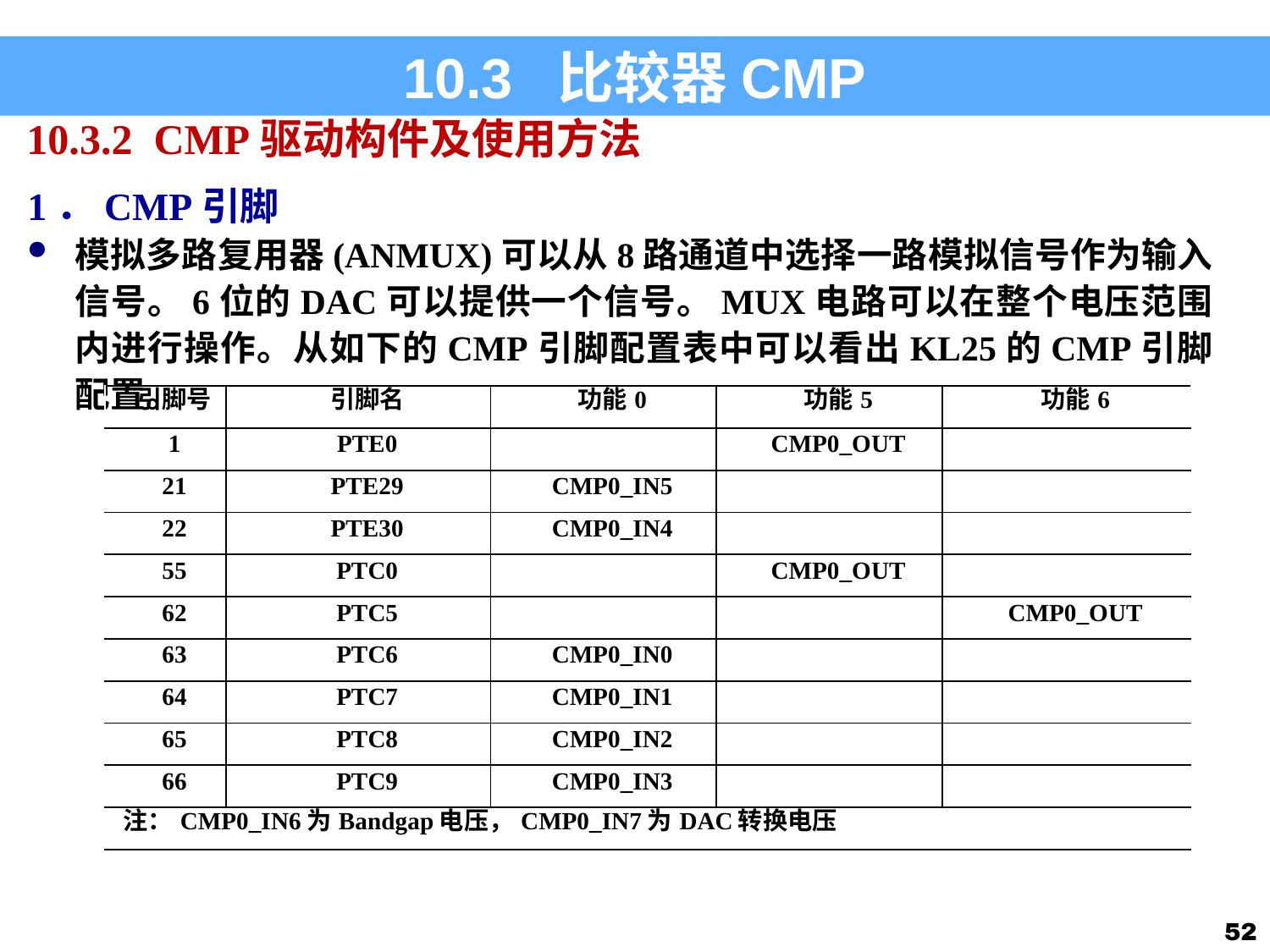

10.3  比较器CMP
10.3.2  CMP驱动构件及使用方法
1．CMP引脚
模拟多路复用器(ANMUX)可以从8路通道中选择一路模拟信号作为输入信号。6位的DAC可以提供一个信号。MUX电路可以在整个电压范围内进行操作。从如下的CMP引脚配置表中可以看出KL25的CMP引脚配置。
| 引脚号 | 引脚名 | 功能0 | 功能5 | 功能6 |
| --- | --- | --- | --- | --- |
| 1 | PTE0 |  | CMP0\_OUT |  |
| 21 | PTE29 | CMP0\_IN5 |  |  |
| 22 | PTE30 | CMP0\_IN4 |  |  |
| 55 | PTC0 |  | CMP0\_OUT |  |
| 62 | PTC5 |  |  | CMP0\_OUT |
| 63 | PTC6 | CMP0\_IN0 |  |  |
| 64 | PTC7 | CMP0\_IN1 |  |  |
| 65 | PTC8 | CMP0\_IN2 |  |  |
| 66 | PTC9 | CMP0\_IN3 |  |  |
| 注：CMP0\_IN6为Bandgap电压，CMP0\_IN7为DAC转换电压 |  |  |  |  |
52